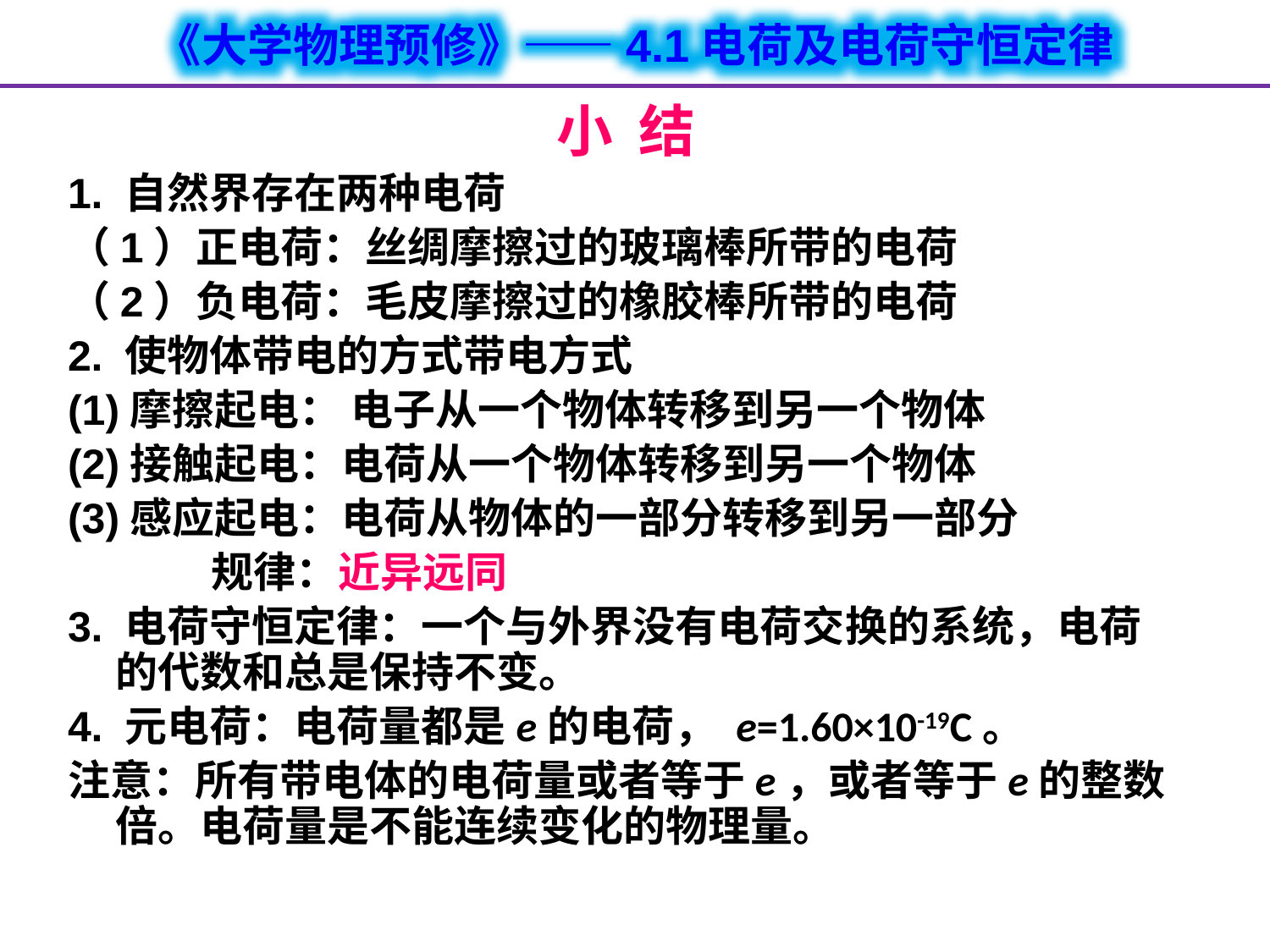

# 小  结
1. 自然界存在两种电荷
（1）正电荷：丝绸摩擦过的玻璃棒所带的电荷
（2）负电荷：毛皮摩擦过的橡胶棒所带的电荷
2. 使物体带电的方式带电方式
(1)摩擦起电： 电子从一个物体转移到另一个物体
(2)接触起电：电荷从一个物体转移到另一个物体
(3)感应起电：电荷从物体的一部分转移到另一部分
              规律：近异远同
3. 电荷守恒定律：一个与外界没有电荷交换的系统，电荷的代数和总是保持不变。
4. 元电荷：电荷量都是e的电荷， e=1.60×10-19C。
注意：所有带电体的电荷量或者等于e，或者等于e的整数倍。电荷量是不能连续变化的物理量。